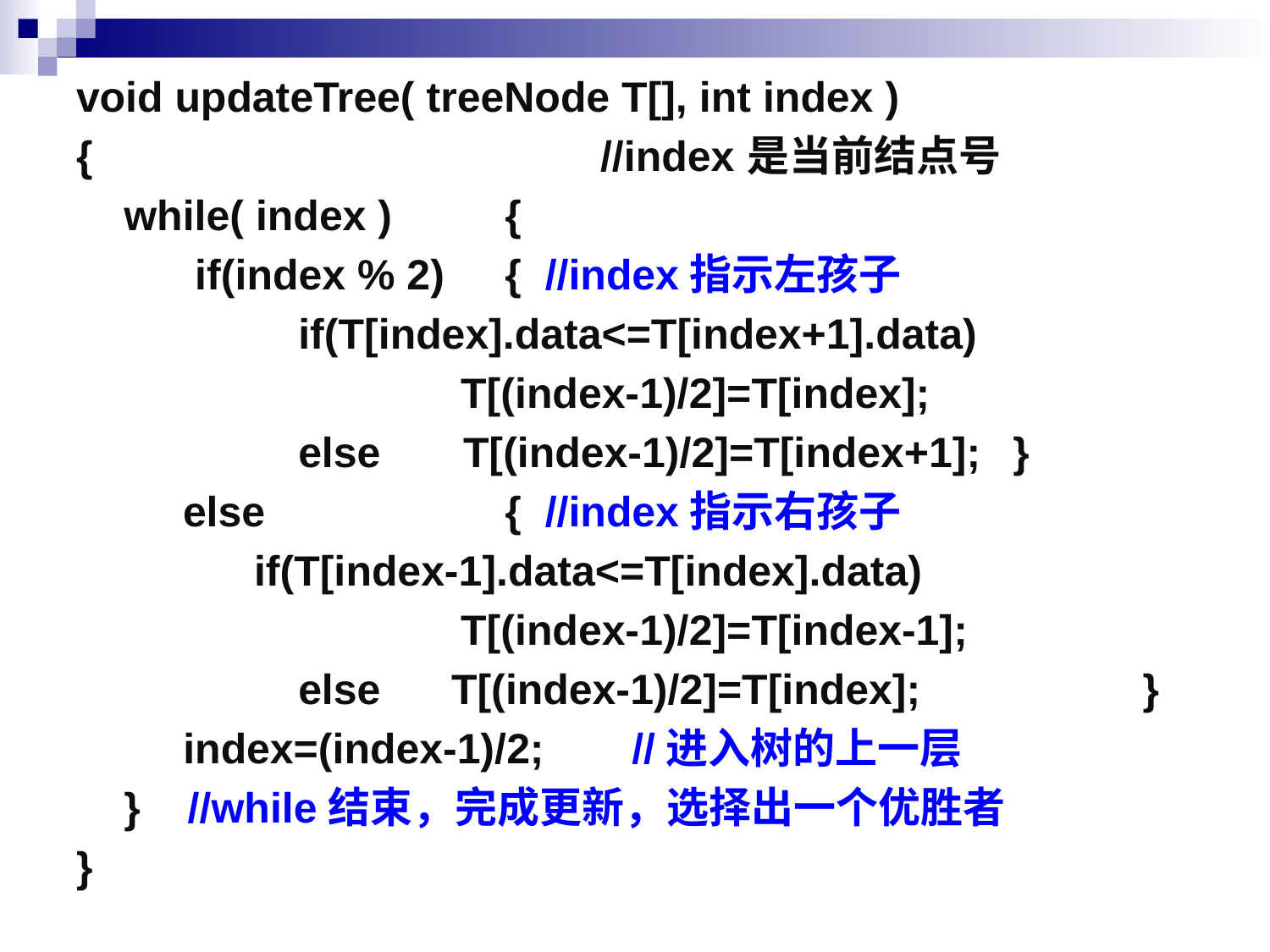

void updateTree( treeNode T[], int index )
{                                           //index是当前结点号
	while( index ) 	{
	      if(index % 2)	{  //index指示左孩子
		    if(T[index].data<=T[index+1].data)
			       T[(index-1)/2]=T[index];
		    else       T[(index-1)/2]=T[index+1];	}
         else	          	{  //index指示右孩子
               if(T[index-1].data<=T[index].data)
			       T[(index-1)/2]=T[index-1];
		    else      T[(index-1)/2]=T[index];	           }
	     index=(index-1)/2;	//进入树的上一层
	}    //while结束，完成更新，选择出一个优胜者
}